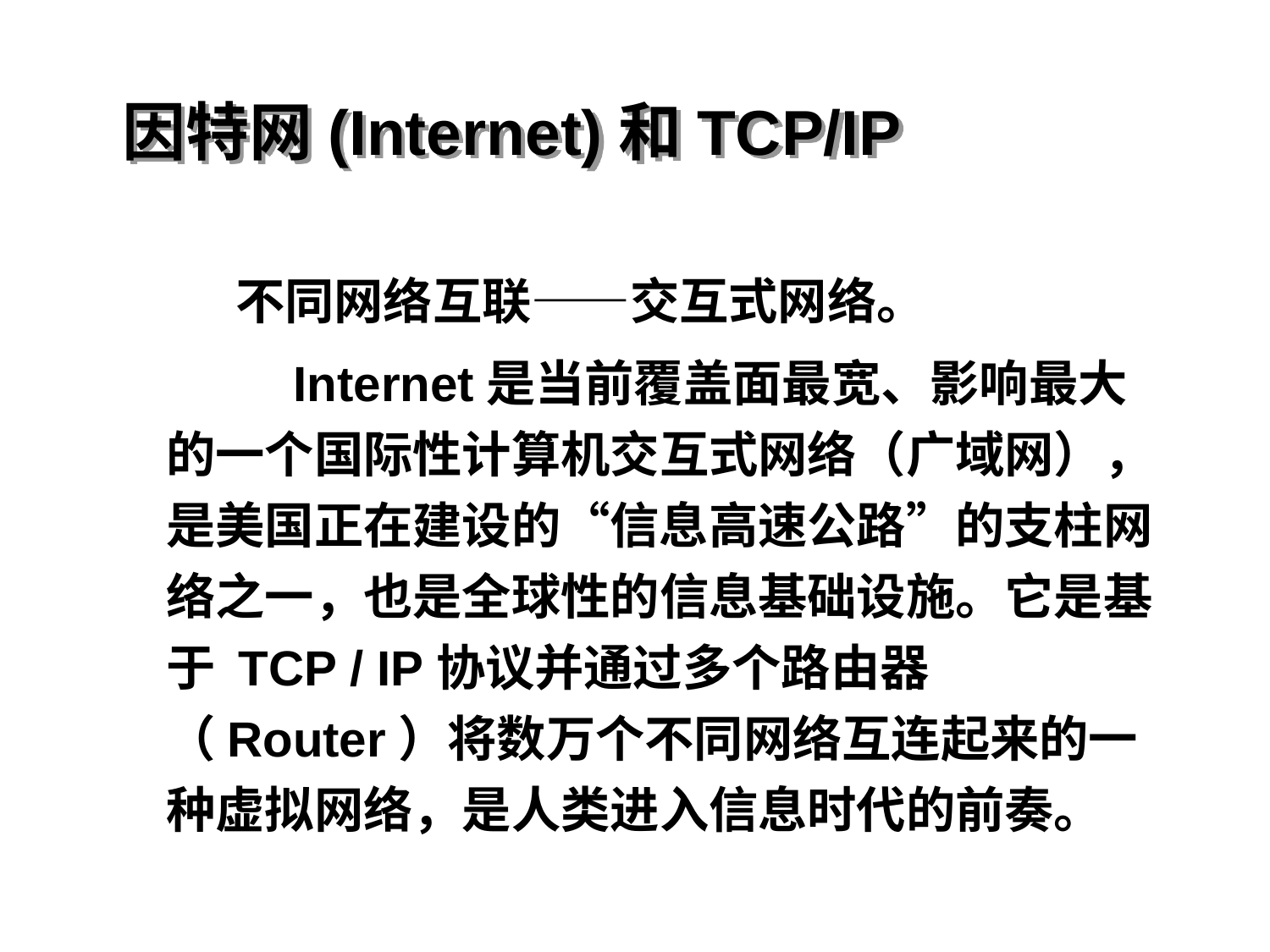

# 因特网(Internet)和TCP/IP
        不同网络互联——交互式网络。
		Internet是当前覆盖面最宽、影响最大的一个国际性计算机交互式网络（广域网），是美国正在建设的“信息高速公路”的支柱网络之一，也是全球性的信息基础设施。它是基于 TCP / IP协议并通过多个路由器（Router）将数万个不同网络互连起来的一种虚拟网络，是人类进入信息时代的前奏。